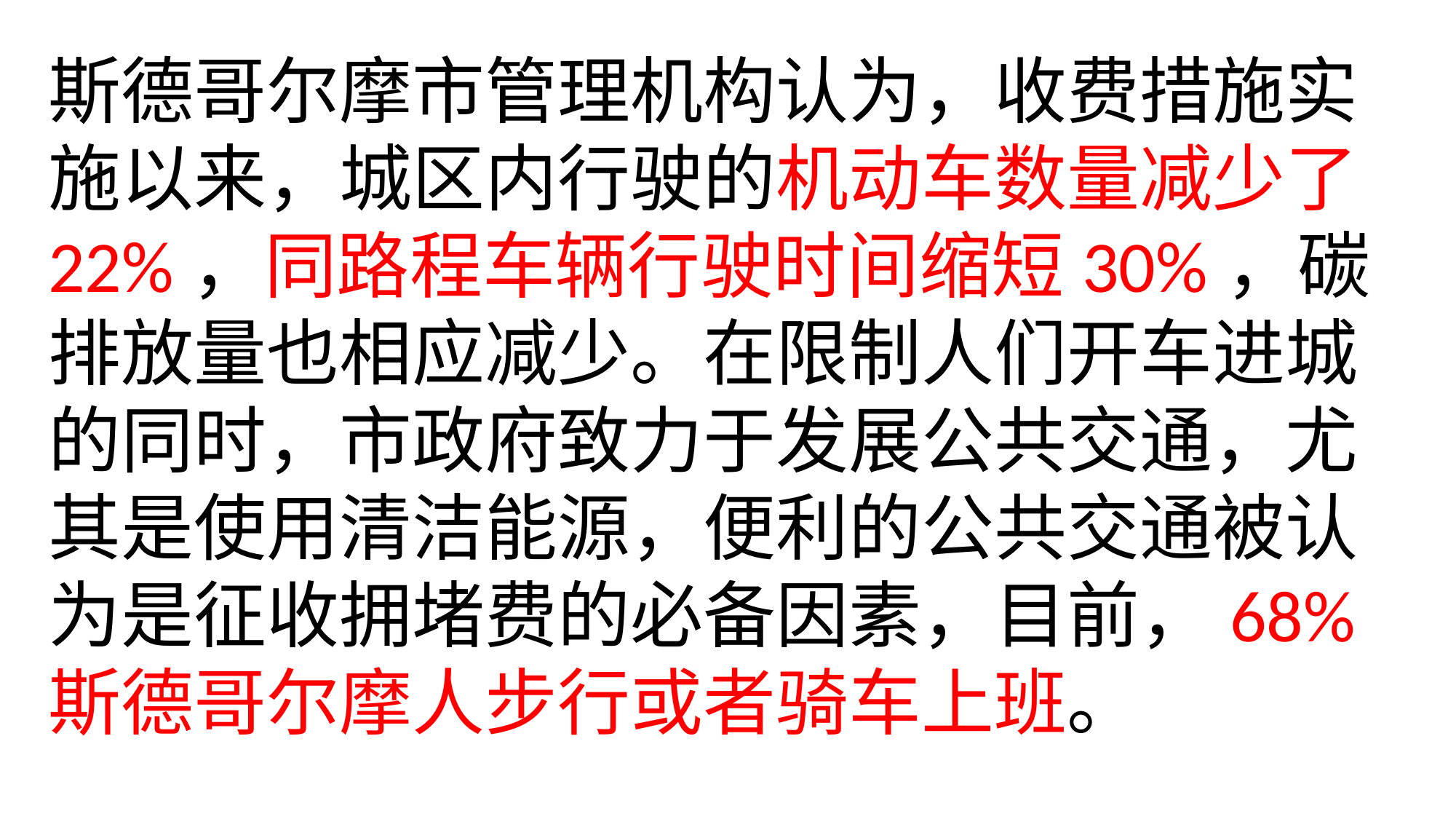

斯德哥尔摩市管理机构认为，收费措施实施以来，城区内行驶的机动车数量减少了22%，同路程车辆行驶时间缩短30%，碳排放量也相应减少。在限制人们开车进城的同时，市政府致力于发展公共交通，尤其是使用清洁能源，便利的公共交通被认为是征收拥堵费的必备因素，目前，68%斯德哥尔摩人步行或者骑车上班。